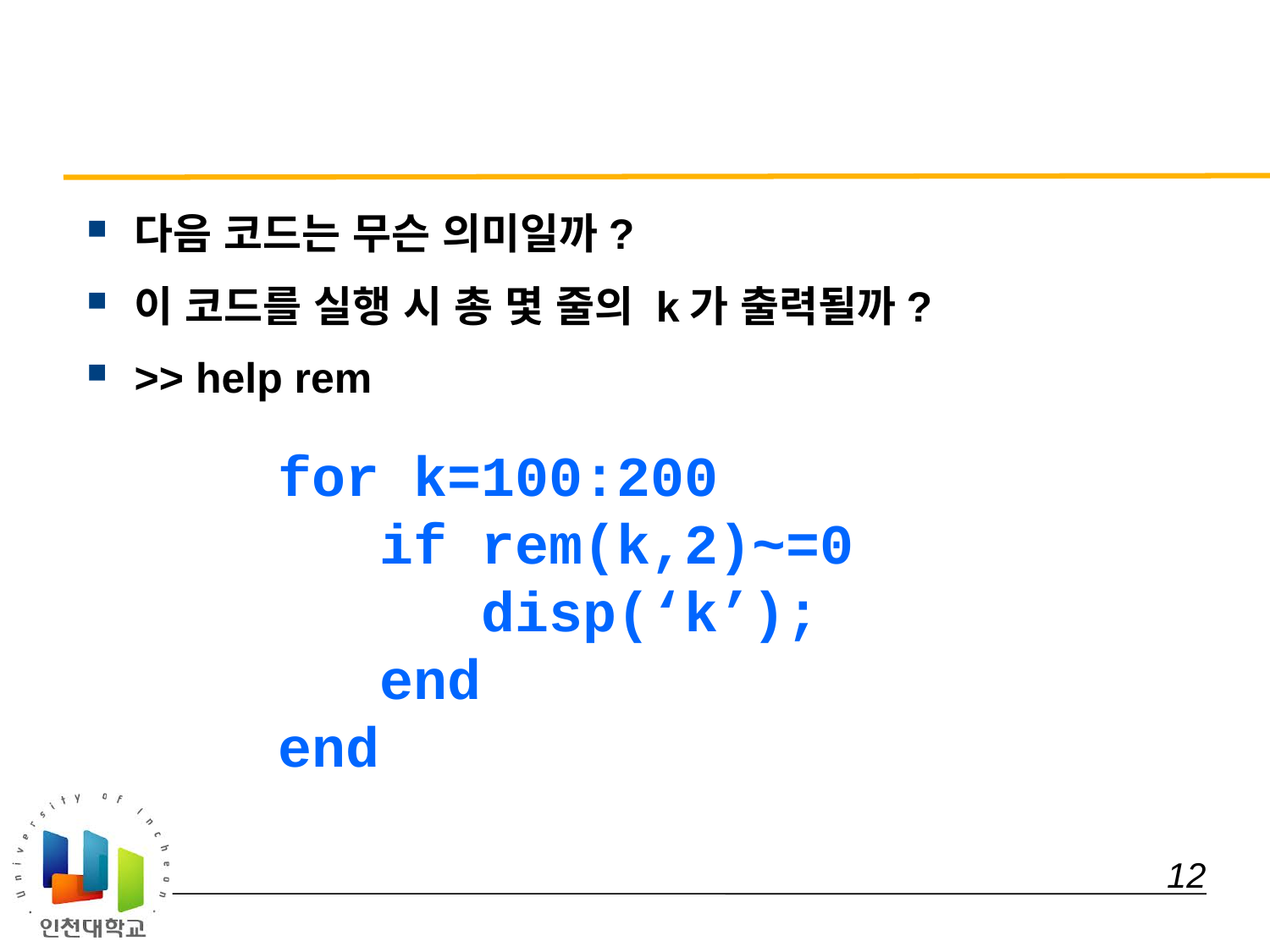

#
다음 코드는 무슨 의미일까?
이 코드를 실행 시 총 몇 줄의 k가 출력될까?
>> help rem
for k=100:200
   if rem(k,2)~=0
      disp(‘k’);
   end
end
 12